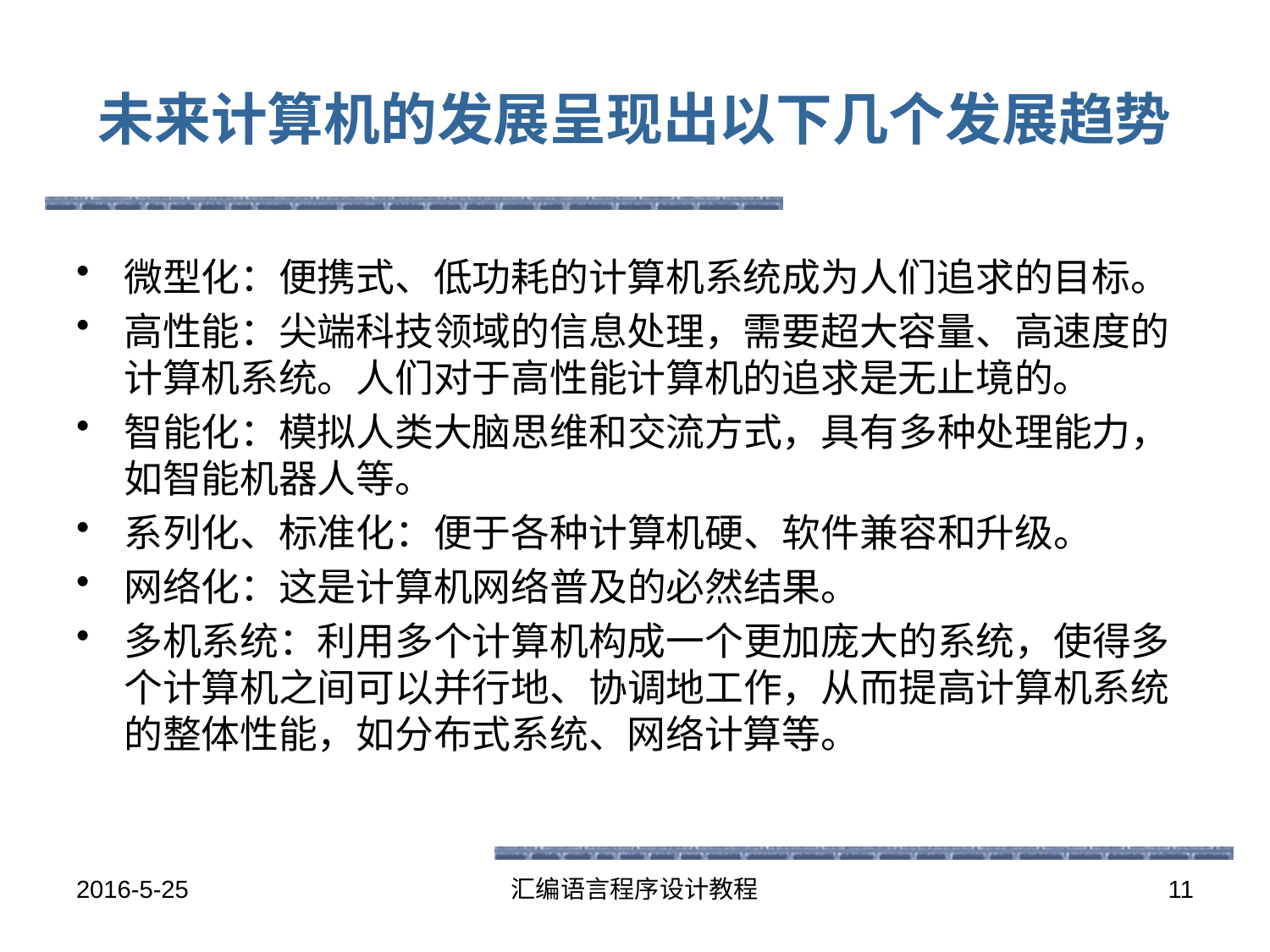

# 未来计算机的发展呈现出以下几个发展趋势
微型化：便携式、低功耗的计算机系统成为人们追求的目标。
高性能：尖端科技领域的信息处理，需要超大容量、高速度的计算机系统。人们对于高性能计算机的追求是无止境的。
智能化：模拟人类大脑思维和交流方式，具有多种处理能力，如智能机器人等。
系列化、标准化：便于各种计算机硬、软件兼容和升级。
网络化：这是计算机网络普及的必然结果。
多机系统：利用多个计算机构成一个更加庞大的系统，使得多个计算机之间可以并行地、协调地工作，从而提高计算机系统的整体性能，如分布式系统、网络计算等。
2016-5-25
汇编语言程序设计教程
11